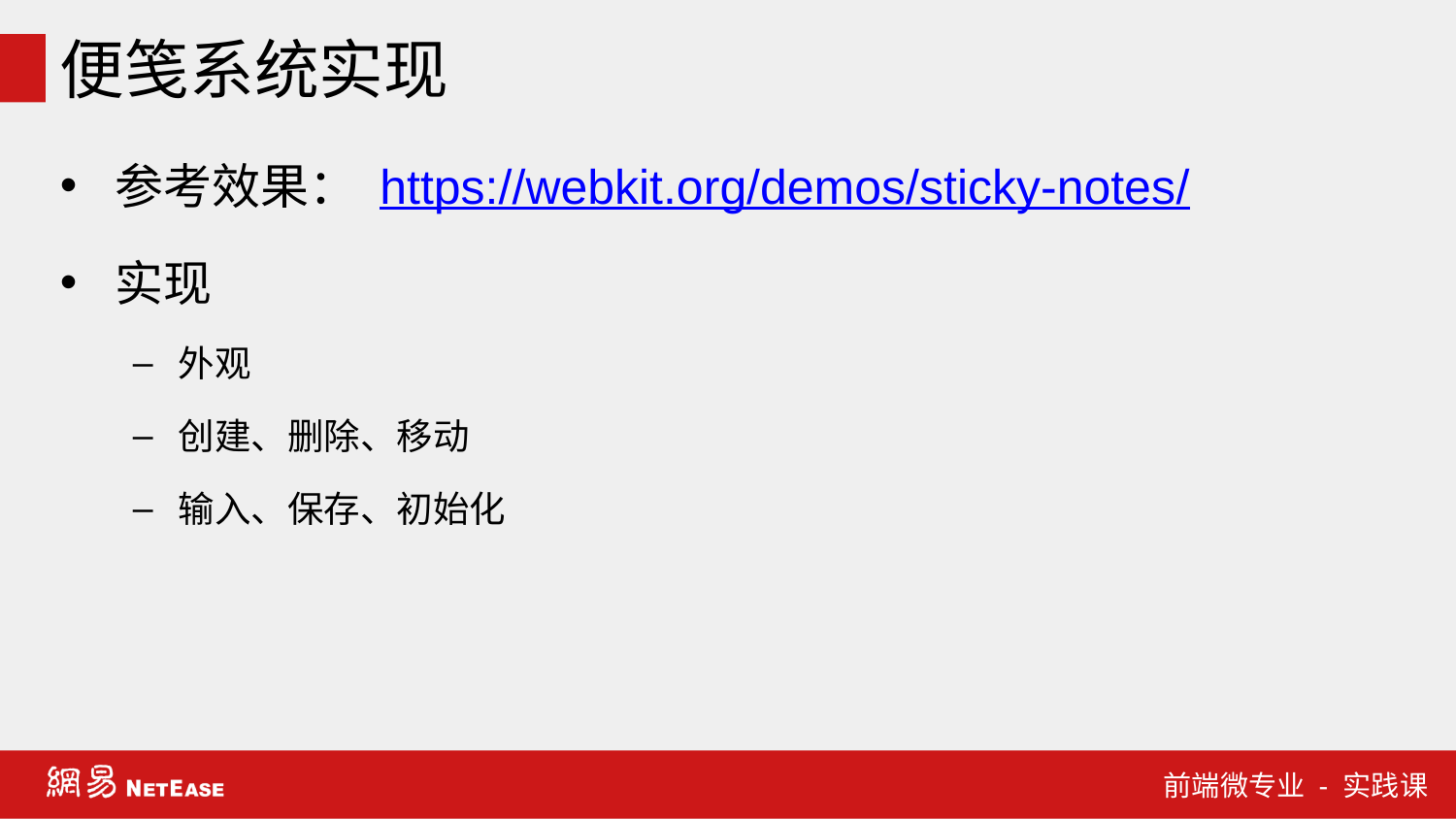

# 便笺系统实现
参考效果： https://webkit.org/demos/sticky-notes/
实现
外观
创建、删除、移动
输入、保存、初始化

前端微专业 - 实践课